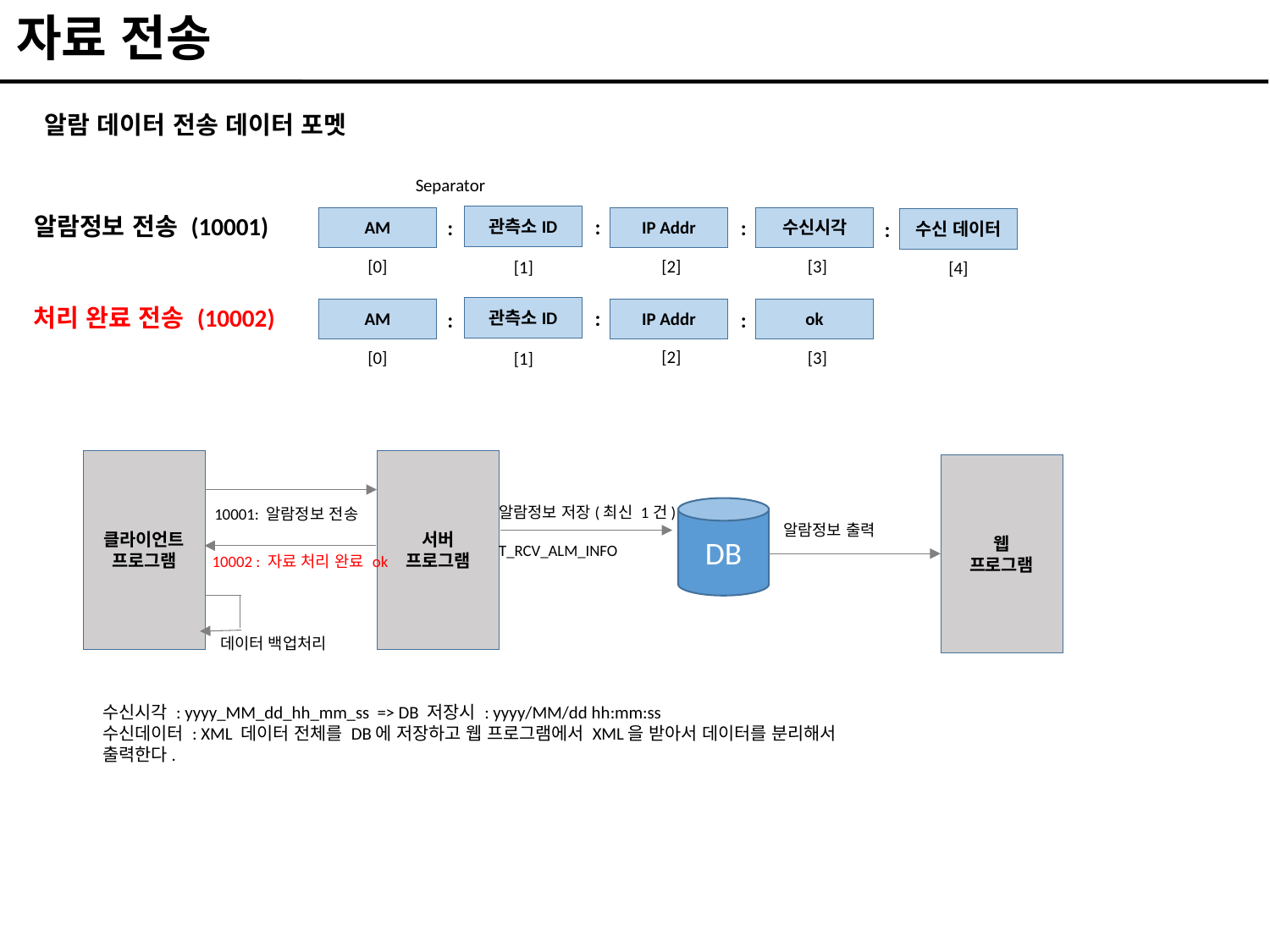

자료 전송

알람 데이터 전송 데이터 포멧
Separator
알람정보 전송 (10001)
관측소ID
:
IP Addr
수신시각
AM
:
:
수신 데이터
:
[2]
[0]
[3]
[1]
[4]
처리 완료 전송 (10002)
관측소ID
:
IP Addr
ok
AM
:
:
[2]
[0]
[3]
[1]
클라이언트
프로그램
서버
프로그램
웹
프로그램
알람정보 저장(최신 1건)

T_RCV_ALM_INFO
10001: 알람정보 전송
DB
알람정보 출력
10002 : 자료 처리 완료 ok
데이터 백업처리
수신시각 : yyyy_MM_dd_hh_mm_ss  => DB 저장시 : yyyy/MM/dd hh:mm:ss
수신데이터 : XML 데이터 전체를 DB에 저장하고 웹 프로그램에서 XML을 받아서 데이터를 분리해서 출력한다.